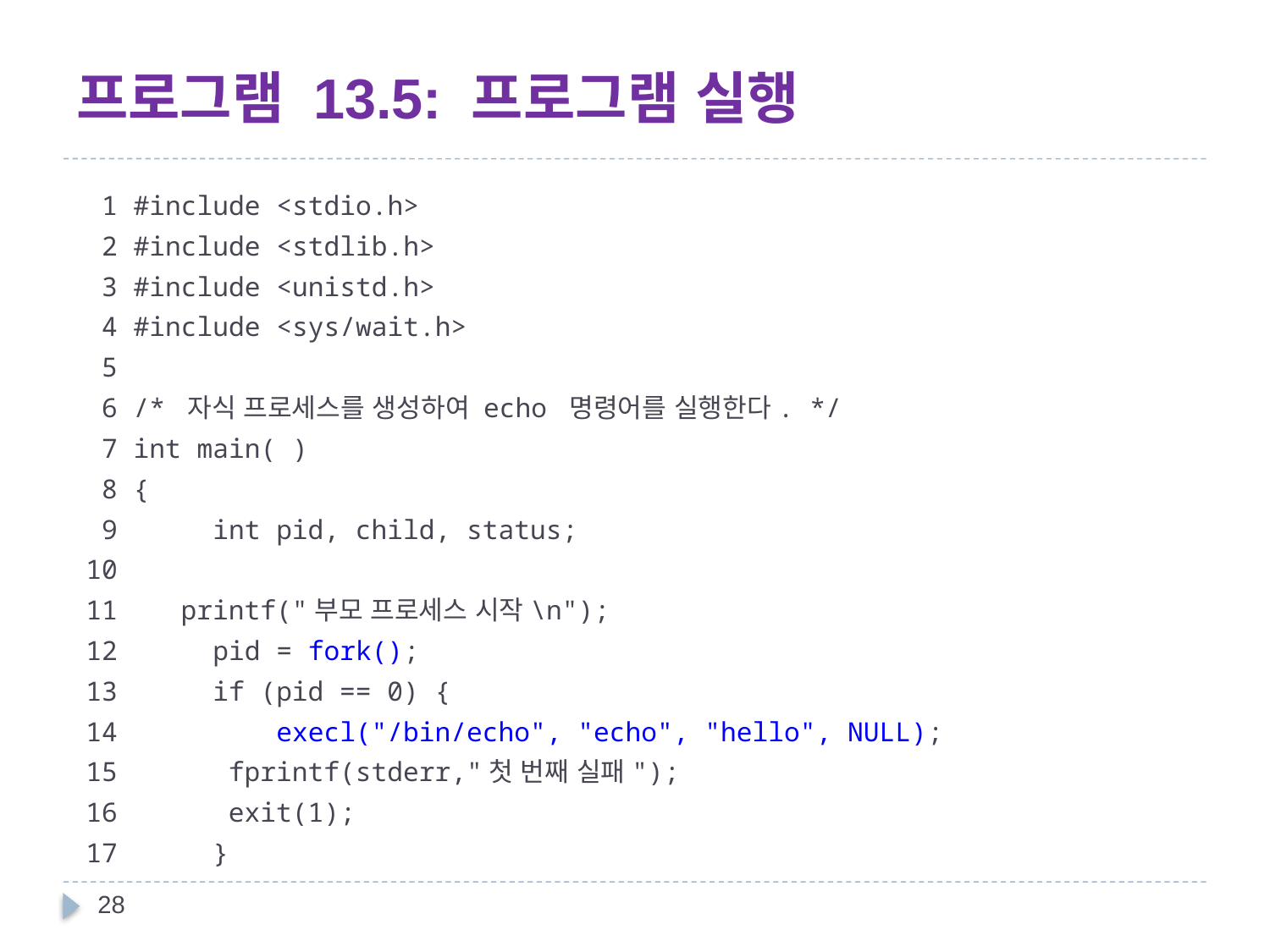

# 프로그램 13.5: 프로그램 실행
 1 #include <stdio.h>
 2 #include <stdlib.h>
 3 #include <unistd.h>
 4 #include <sys/wait.h>
 5
 6 /* 자식 프로세스를 생성하여 echo 명령어를 실행한다. */
 7 int main( )
 8 {
 9 	int pid, child, status;
10
11    printf("부모 프로세스 시작\n");
12 	pid = fork();
13 	if (pid == 0) {
14	    execl("/bin/echo", "echo", "hello", NULL);
15       fprintf(stderr,"첫 번째 실패");
16       exit(1);
17 	}

28